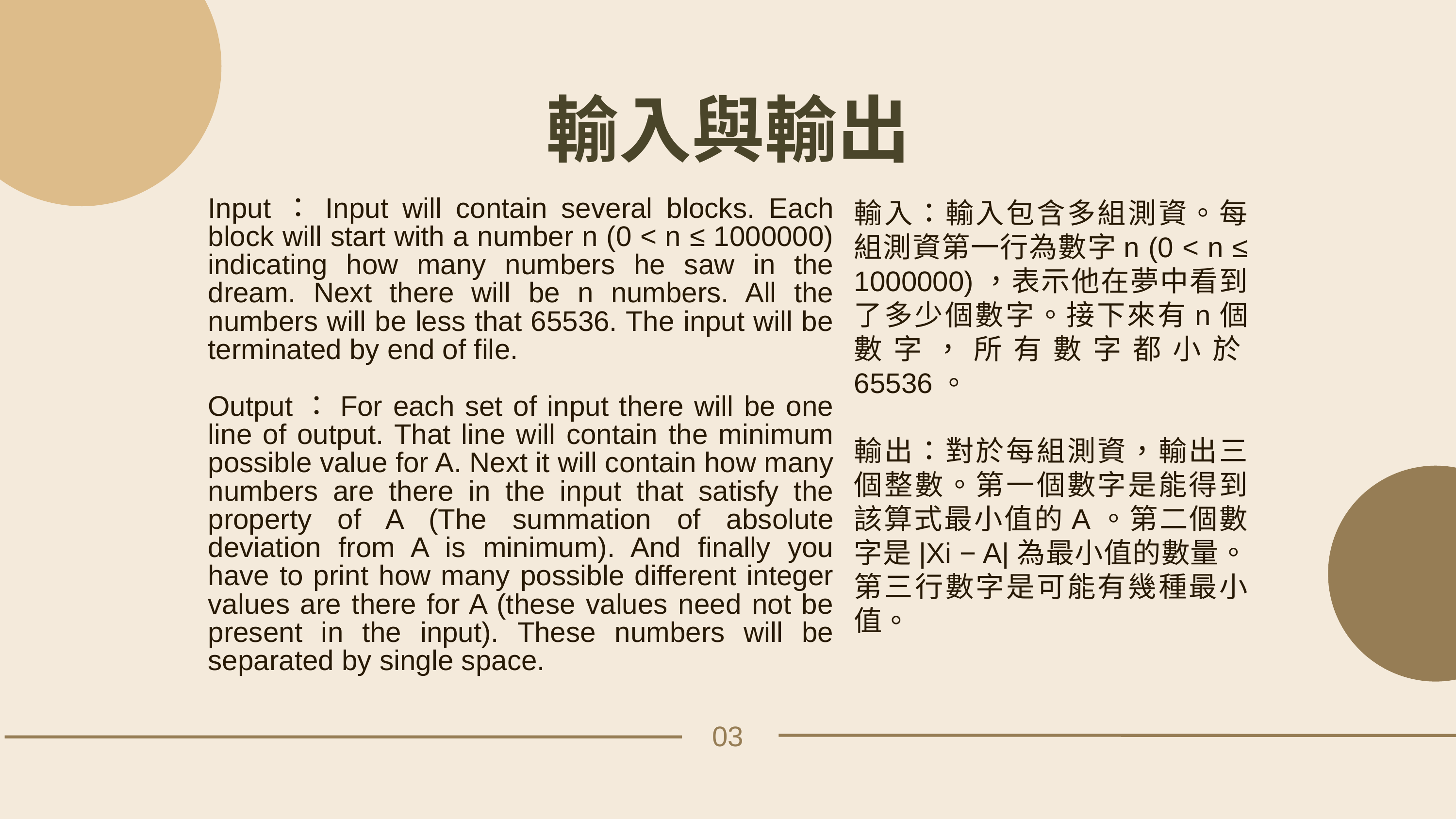

輸入與輸出
Input：Input will contain several blocks. Each block will start with a number n (0 < n ≤ 1000000) indicating how many numbers he saw in the dream. Next there will be n numbers. All the numbers will be less that 65536. The input will be terminated by end of file.

Output：For each set of input there will be one line of output. That line will contain the minimum possible value for A. Next it will contain how many numbers are there in the input that satisfy the property of A (The summation of absolute deviation from A is minimum). And finally you have to print how many possible different integer values are there for A (these values need not be present in the input). These numbers will be separated by single space.
輸入：輸入包含多組測資。每組測資第一行為數字n (0 < n ≤ 1000000)，表示他在夢中看到了多少個數字。接下來有n個數字，所有數字都小於65536。

輸出：對於每組測資，輸出三個整數。第一個數字是能得到該算式最小值的A。第二個數字是|Xi − A|為最小值的數量。第三行數字是可能有幾種最小值。

03